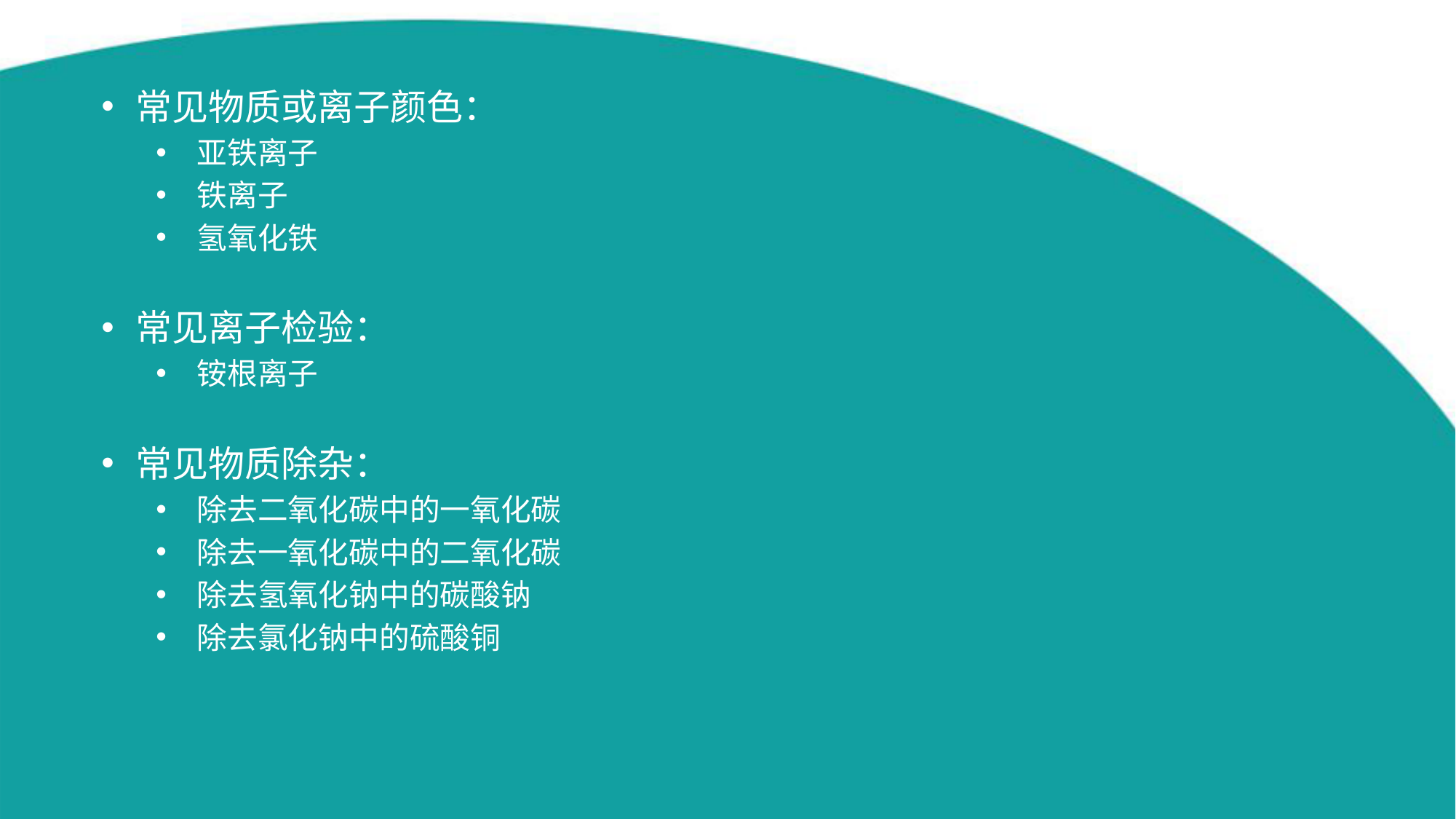

常见物质或离子颜色：
亚铁离子
铁离子
氢氧化铁

常见离子检验：
铵根离子

常见物质除杂：
除去二氧化碳中的一氧化碳
除去一氧化碳中的二氧化碳
除去氢氧化钠中的碳酸钠
除去氯化钠中的硫酸铜